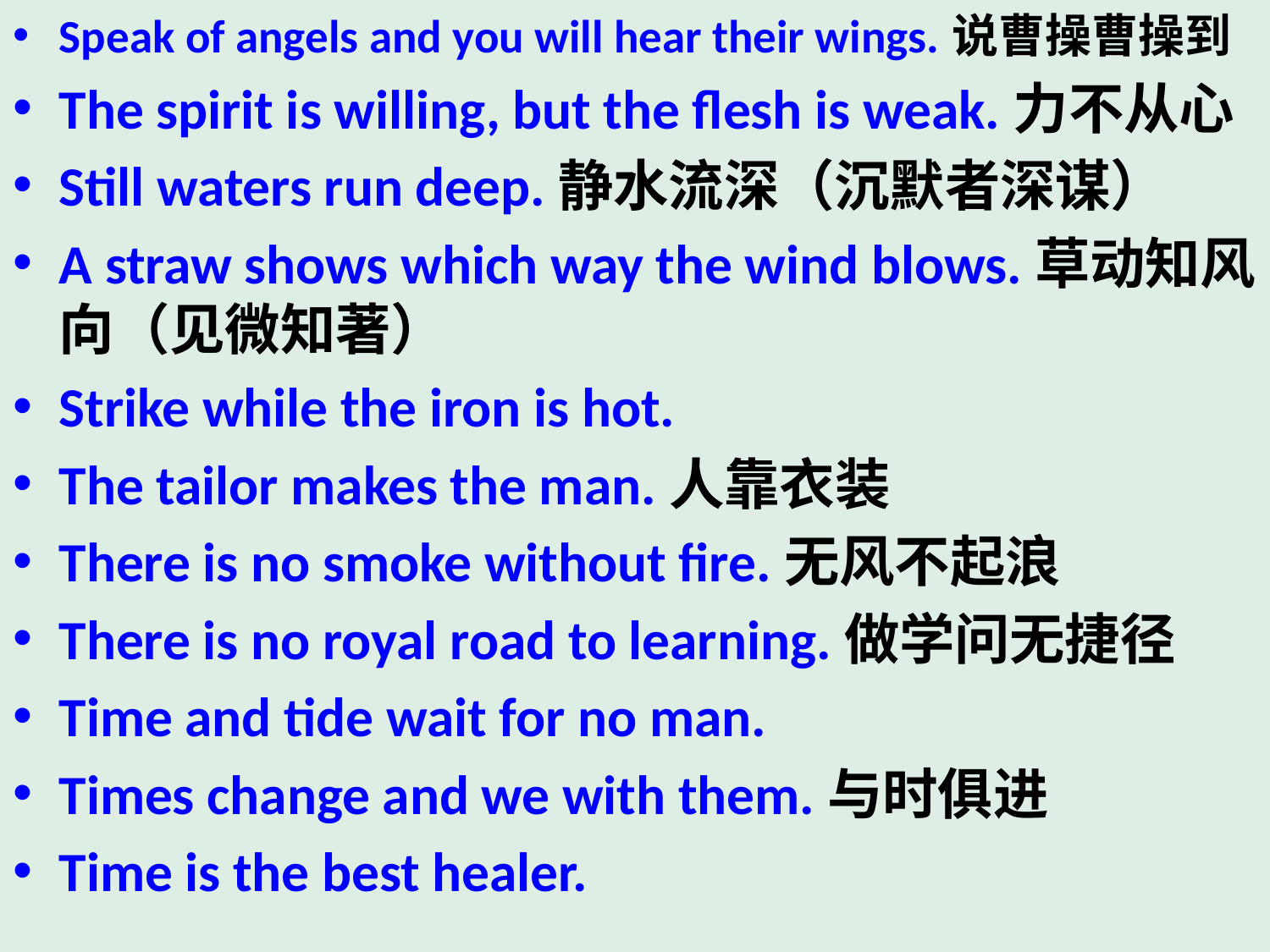

Speak of angels and you will hear their wings.说曹操曹操到
The spirit is willing, but the flesh is weak.力不从心
Still waters run deep.静水流深（沉默者深谋）
A straw shows which way the wind blows.草动知风向（见微知著）
Strike while the iron is hot.
The tailor makes the man.人靠衣装
There is no smoke without fire.无风不起浪
There is no royal road to learning.做学问无捷径
Time and tide wait for no man.
Times change and we with them.与时俱进
Time is the best healer.